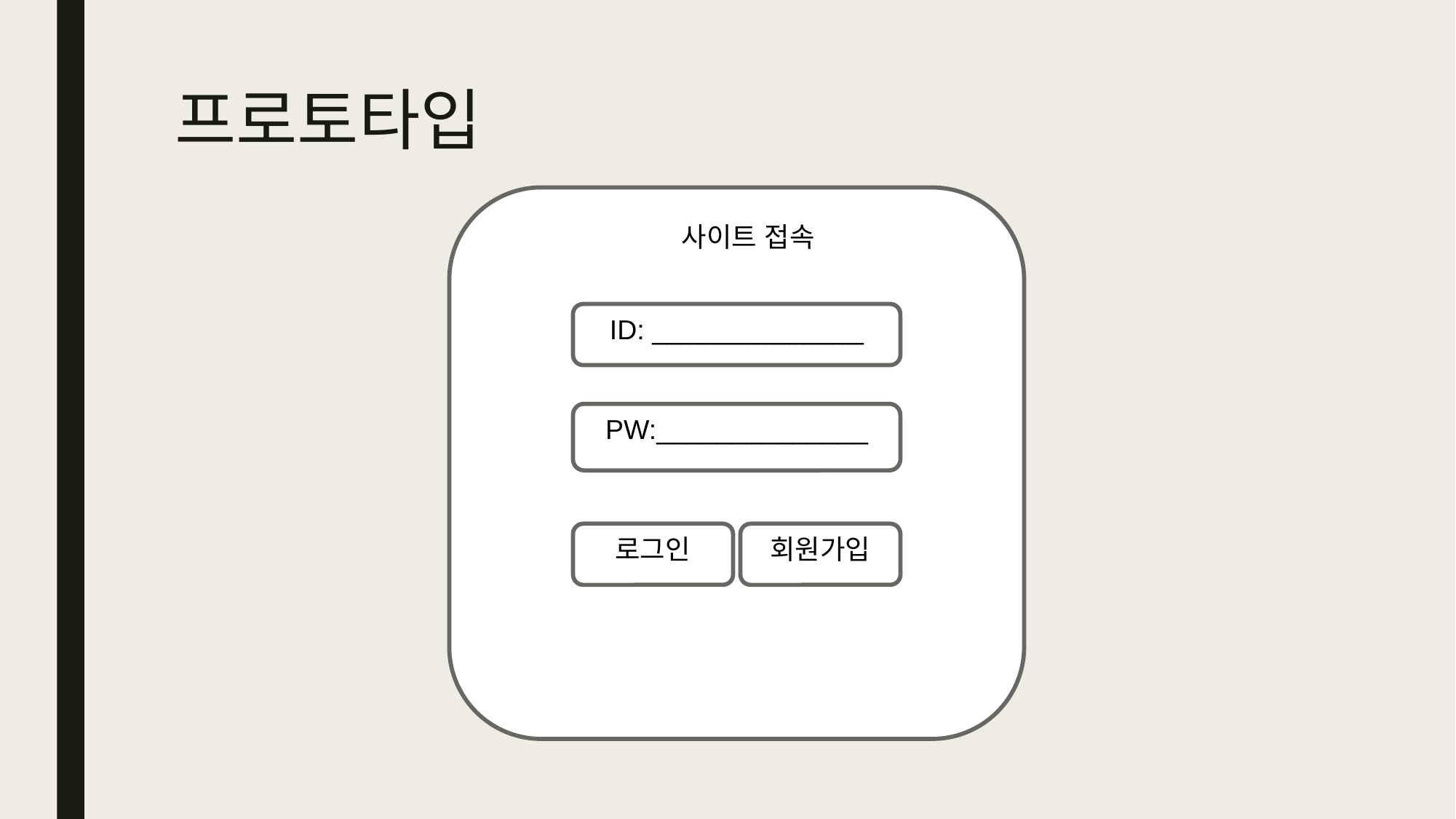

# 프로토타입
F사이트 접속

ID: ______________

PW:______________
로그인

회원가입